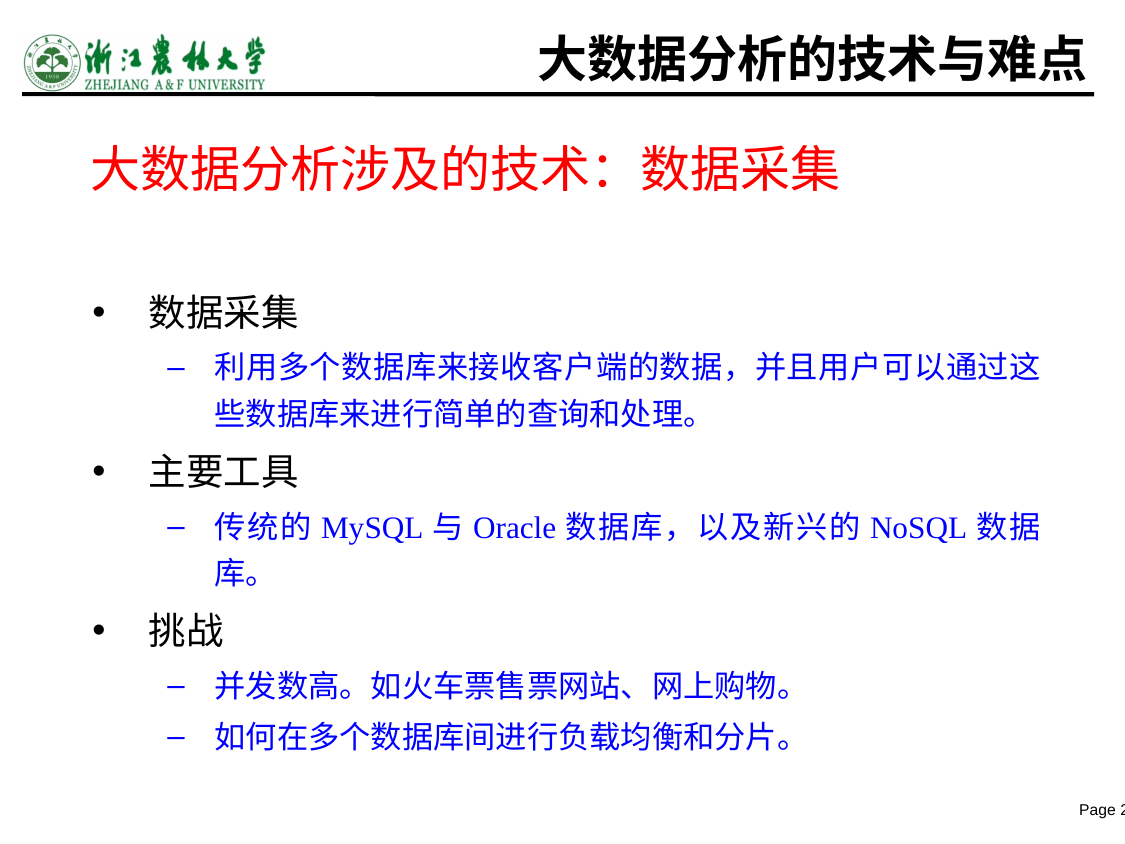

# 大数据分析的技术与难点

大数据分析涉及的技术：数据采集
数据采集
利用多个数据库来接收客户端的数据，并且用户可以通过这些数据库来进行简单的查询和处理。
主要工具
传统的MySQL与Oracle数据库，以及新兴的NoSQL数据库。
挑战
并发数高。如火车票售票网站、网上购物。
如何在多个数据库间进行负载均衡和分片。